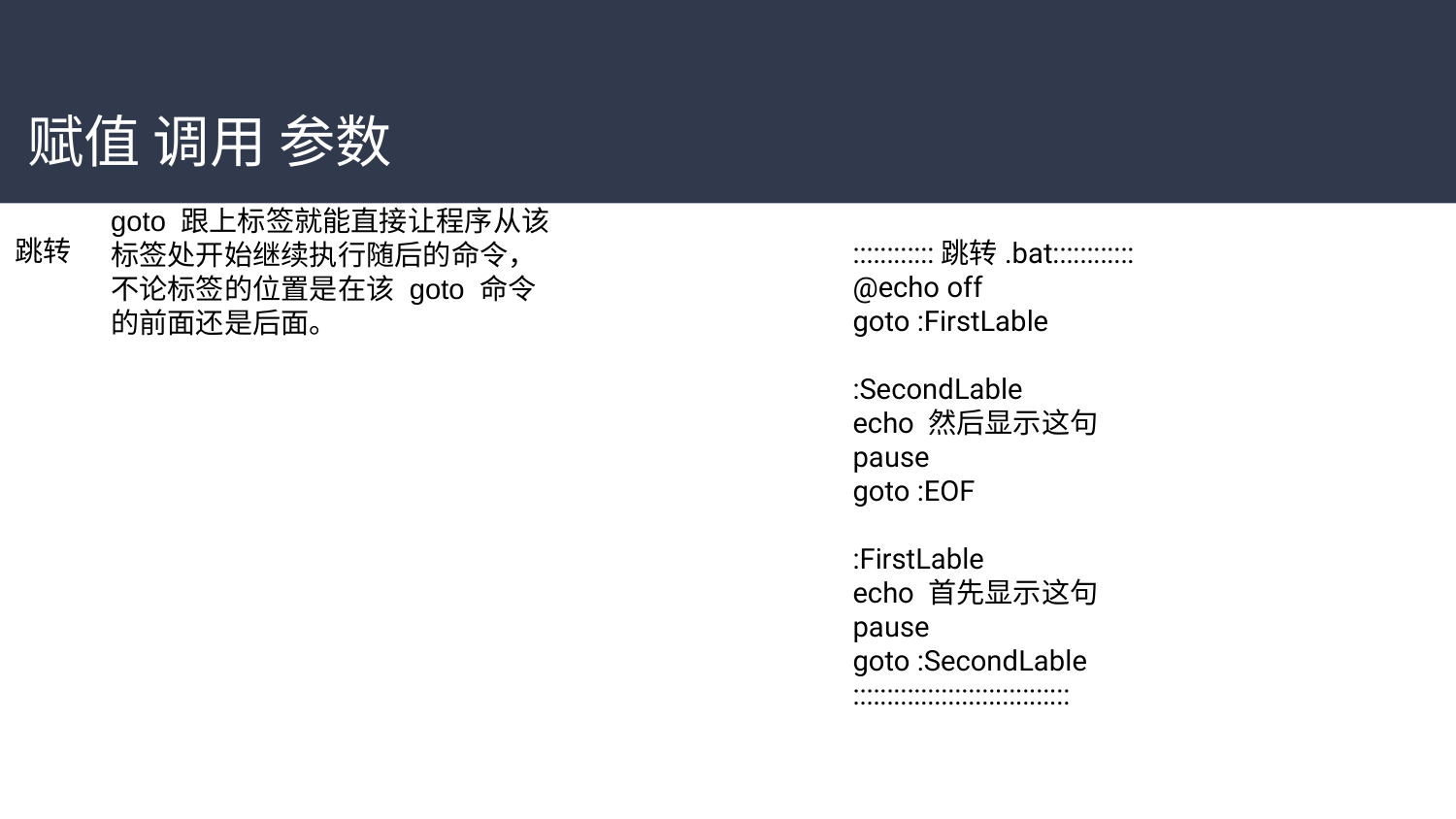

# 赋值 调用 参数

goto 跟上标签就能直接让程序从该标签处开始继续执行随后的命令，不论标签的位置是在该 goto 命令的前面还是后面。
跳转
::::::::::::跳转.bat::::::::::::
@echo off
goto :FirstLable

:SecondLable
echo 然后显示这句
pause
goto :EOF

:FirstLable
echo 首先显示这句
pause
goto :SecondLable
::::::::::::::::::::::::::::::::